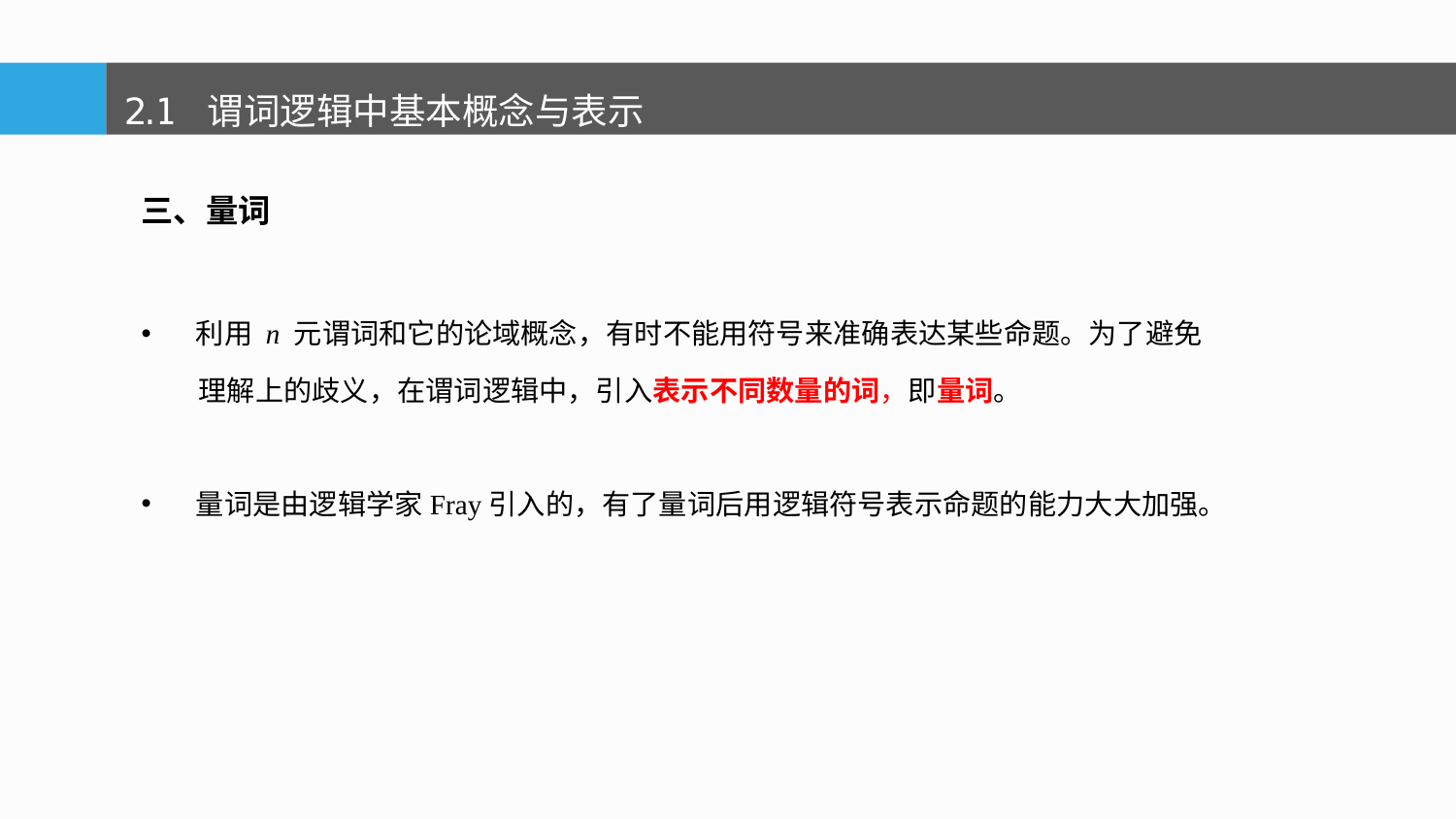

2.1  谓词逻辑中基本概念与表示

三、量词
利用 n 元谓词和它的论域概念，有时不能用符号来准确表达某些命题。为了避免
        理解上的歧义，在谓词逻辑中，引入表示不同数量的词，即量词。

量词是由逻辑学家Fray引入的，有了量词后用逻辑符号表示命题的能力大大加强。